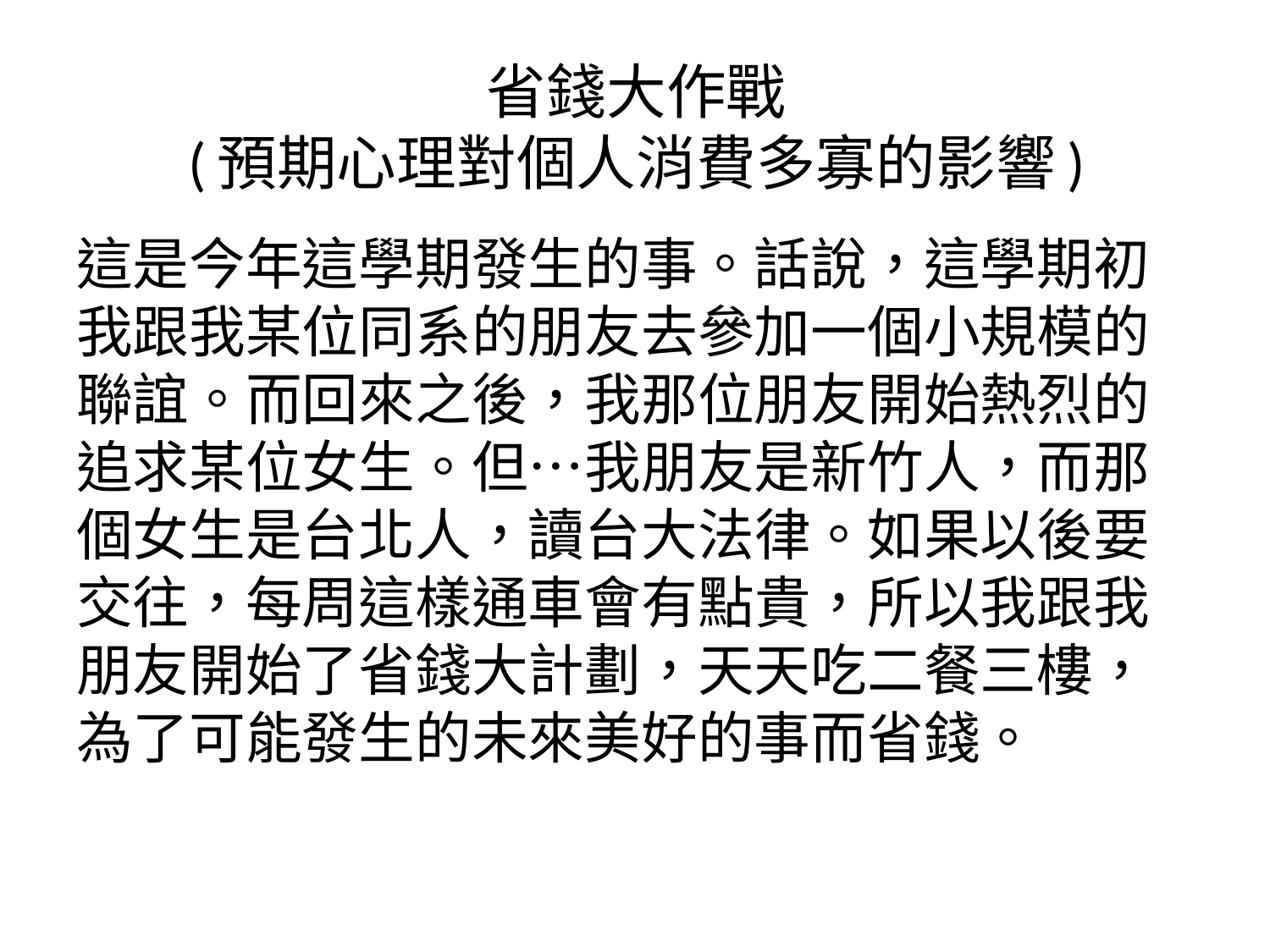

# 省錢大作戰 (預期心理對個人消費多寡的影響)
這是今年這學期發生的事。話說，這學期初我跟我某位同系的朋友去參加一個小規模的聯誼。而回來之後，我那位朋友開始熱烈的追求某位女生。但…我朋友是新竹人，而那個女生是台北人，讀台大法律。如果以後要交往，每周這樣通車會有點貴，所以我跟我朋友開始了省錢大計劃，天天吃二餐三樓，為了可能發生的未來美好的事而省錢。